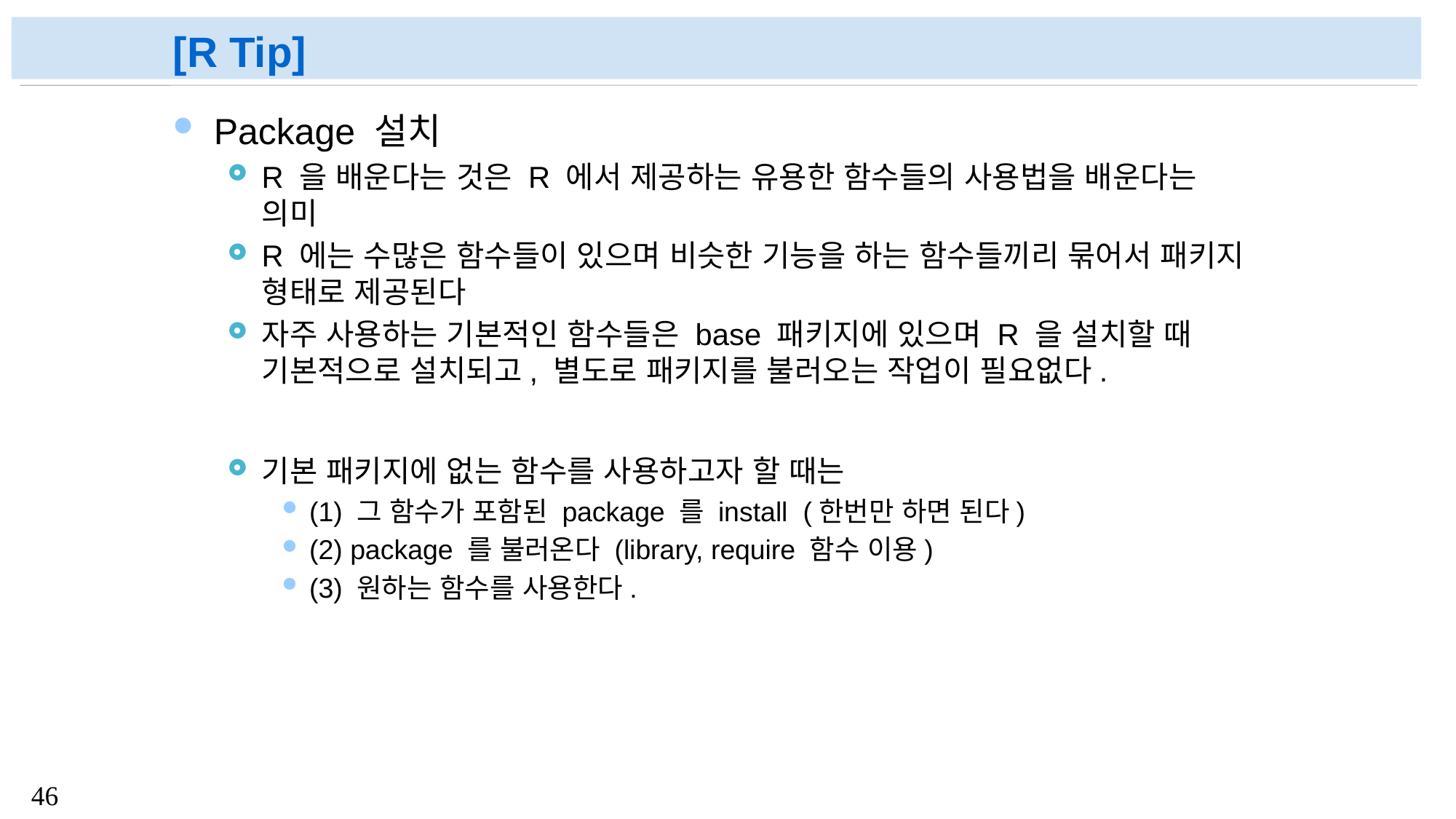

# [R Tip]
Package 설치
R 을 배운다는 것은 R 에서 제공하는 유용한 함수들의 사용법을 배운다는 의미
R 에는 수많은 함수들이 있으며 비슷한 기능을 하는 함수들끼리 묶어서 패키지 형태로 제공된다
자주 사용하는 기본적인 함수들은 base 패키지에 있으며 R 을 설치할 때 기본적으로 설치되고, 별도로 패키지를 불러오는 작업이 필요없다.

기본 패키지에 없는 함수를 사용하고자 할 때는
(1) 그 함수가 포함된 package 를 install  (한번만 하면 된다)
(2) package 를 불러온다 (library, require 함수 이용)
(3) 원하는 함수를 사용한다.